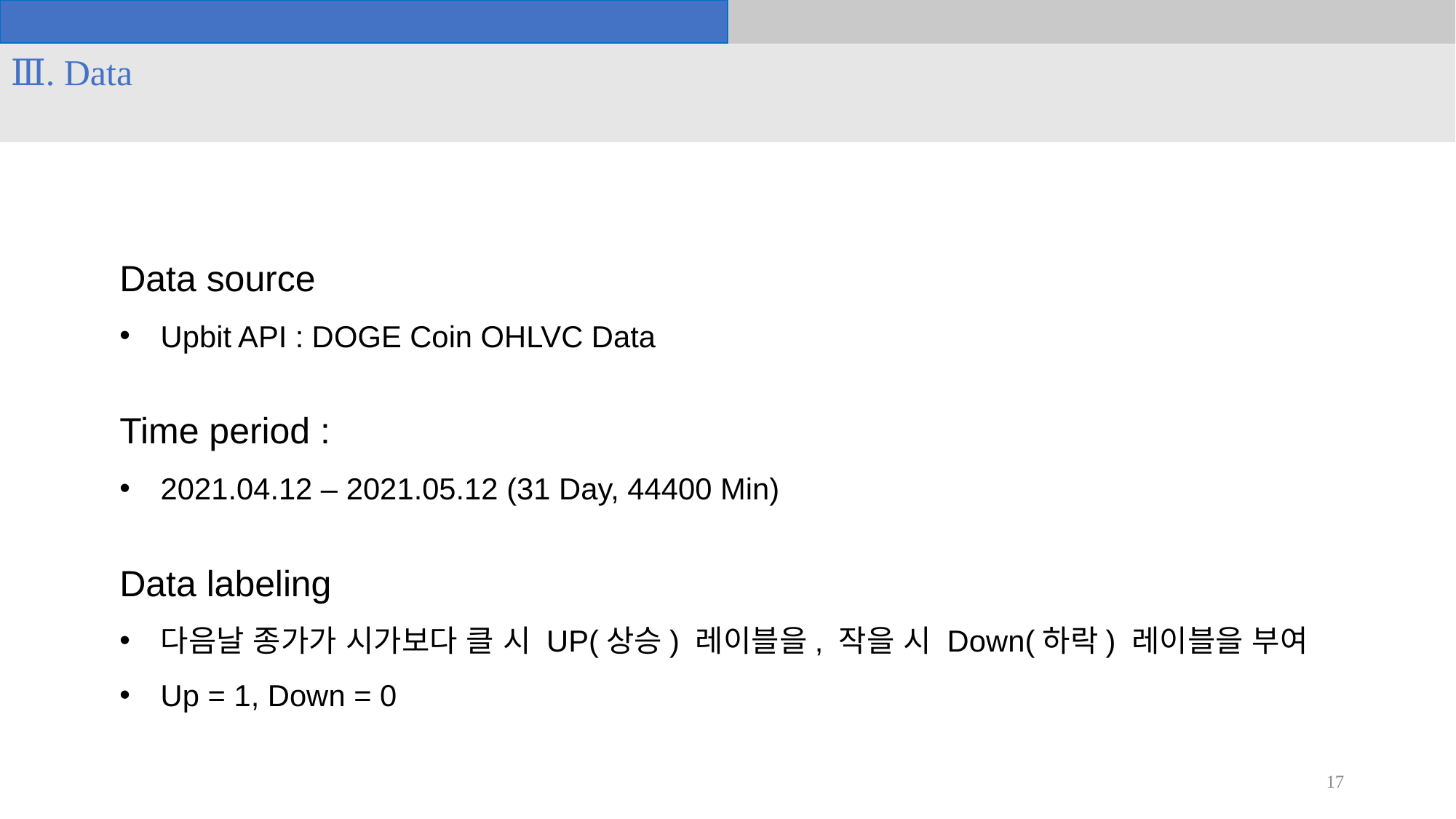

Ⅲ. Data

Data source
Upbit API : DOGE Coin OHLVC Data
Time period :
2021.04.12 – 2021.05.12 (31 Day, 44400 Min)
Data labeling
다음날 종가가 시가보다 클 시 UP(상승) 레이블을, 작을 시 Down(하락) 레이블을 부여
Up = 1, Down = 0
17